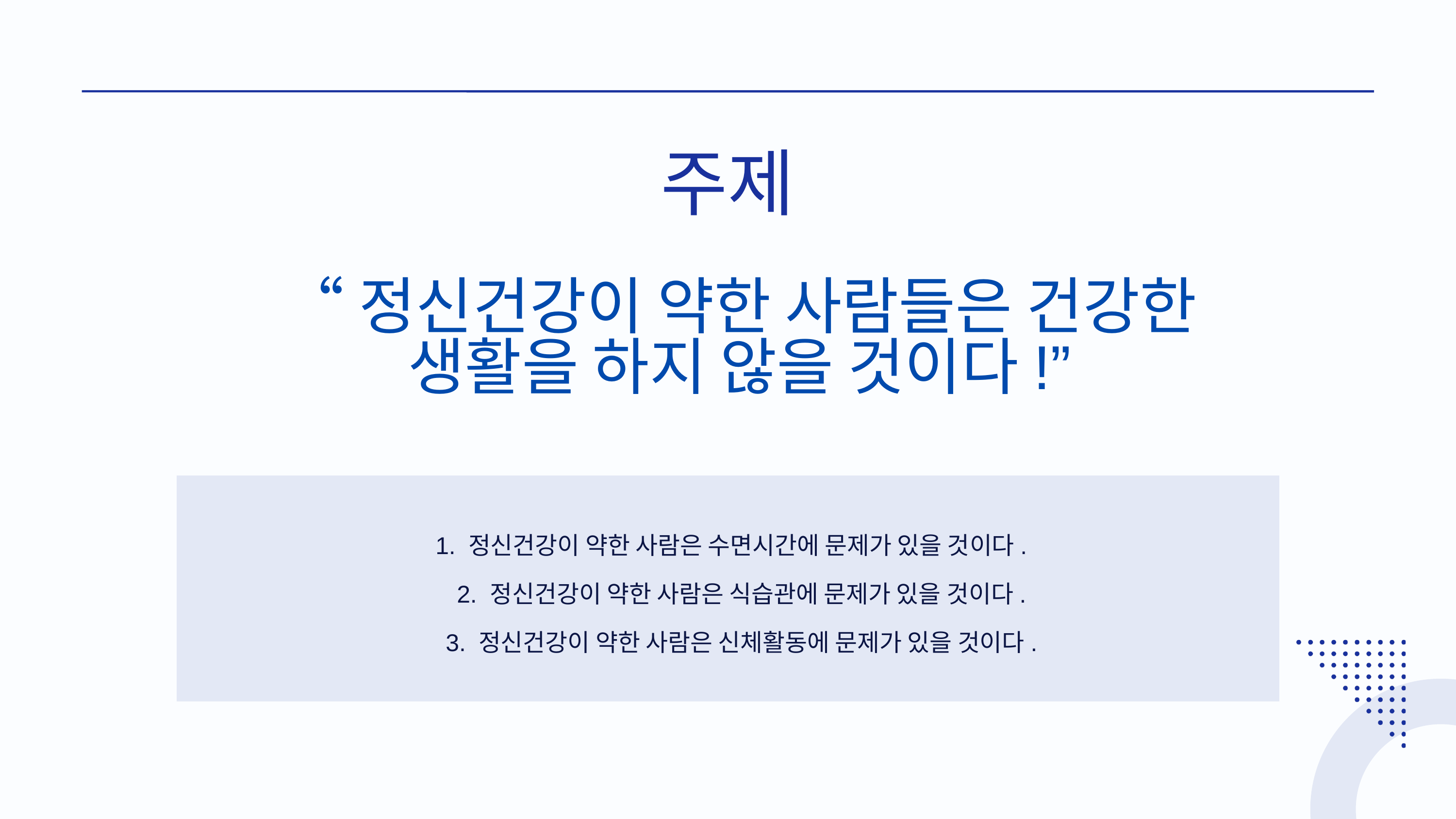

주제
“정신건강이 약한 사람들은 건강한 생활을 하지 않을 것이다!”

 1. 정신건강이 약한 사람은 수면시간에 문제가 있을 것이다.
    2. 정신건강이 약한 사람은 식습관에 문제가 있을 것이다.
    3. 정신건강이 약한 사람은 신체활동에 문제가 있을 것이다.